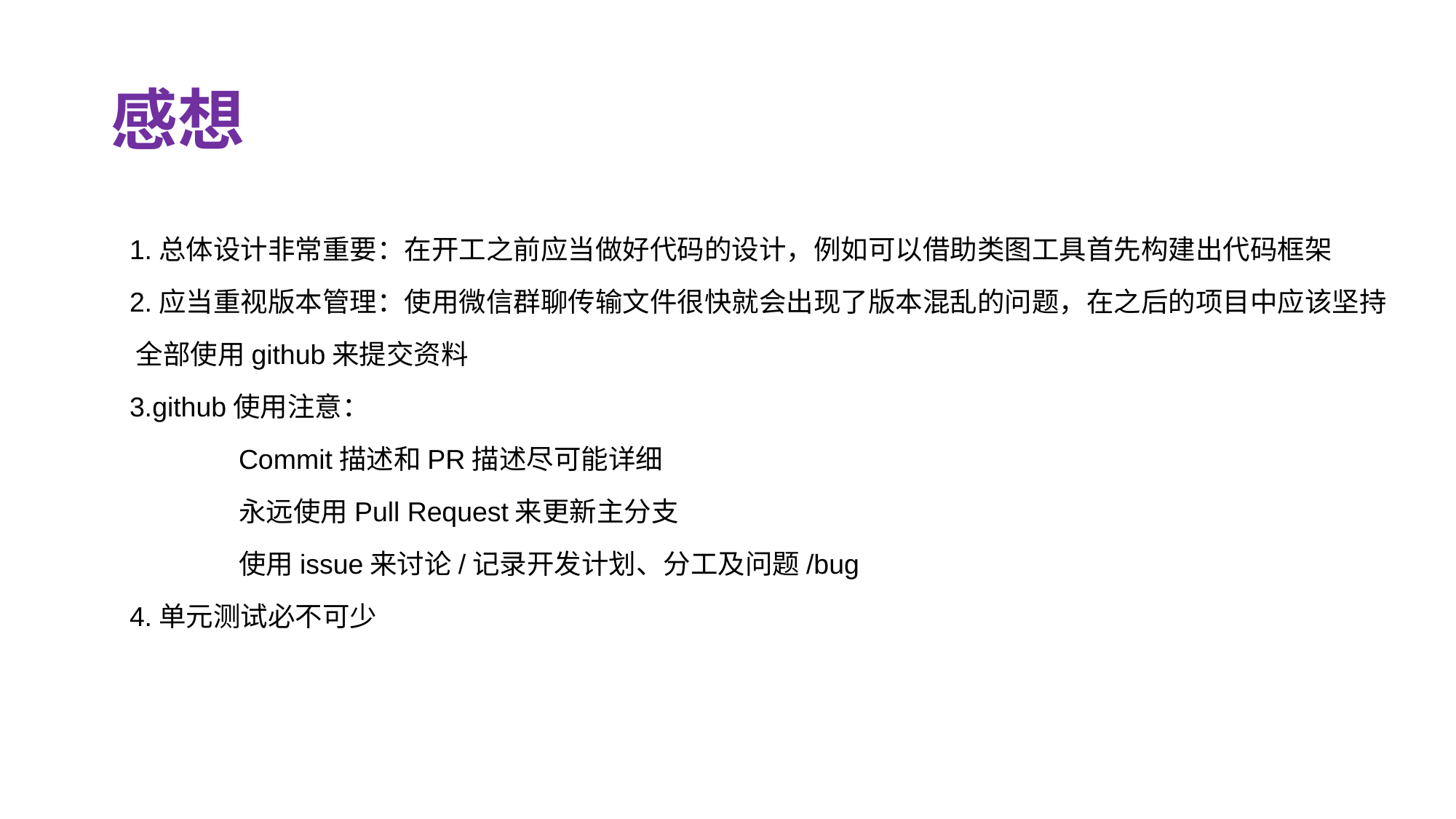

# 感想
1.总体设计非常重要：在开工之前应当做好代码的设计，例如可以借助类图工具首先构建出代码框架
2.应当重视版本管理：使用微信群聊传输文件很快就会出现了版本混乱的问题，在之后的项目中应该坚持   全部使用github来提交资料
3.github使用注意：
	Commit描述和PR描述尽可能详细
	永远使用Pull Request来更新主分支
	使用issue来讨论/记录开发计划、分工及问题/bug
4.单元测试必不可少